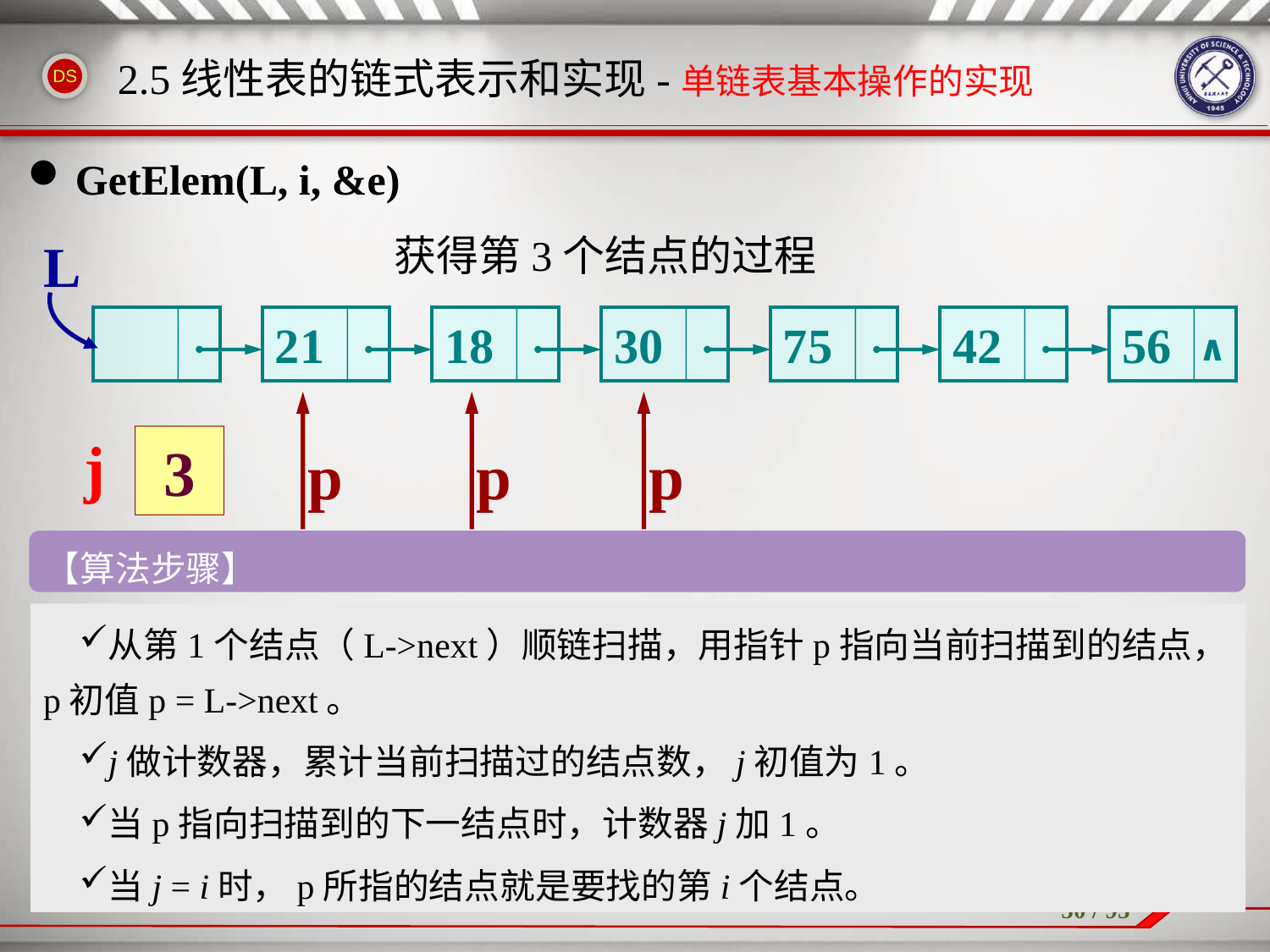

# 2.5线性表的链式表示和实现-单链表基本操作的实现
GetElem(L, i, &e)
获得第3个结点的过程
L

21

18

30

75

42

56

∧

p

p

p
j
1
2
3
【算法步骤】
从第1个结点（L->next）顺链扫描，用指针p指向当前扫描到的结点，p初值p = L->next。
j做计数器，累计当前扫描过的结点数，j初值为1。
当p指向扫描到的下一结点时，计数器j加1。
当j = i时，p所指的结点就是要找的第i个结点。